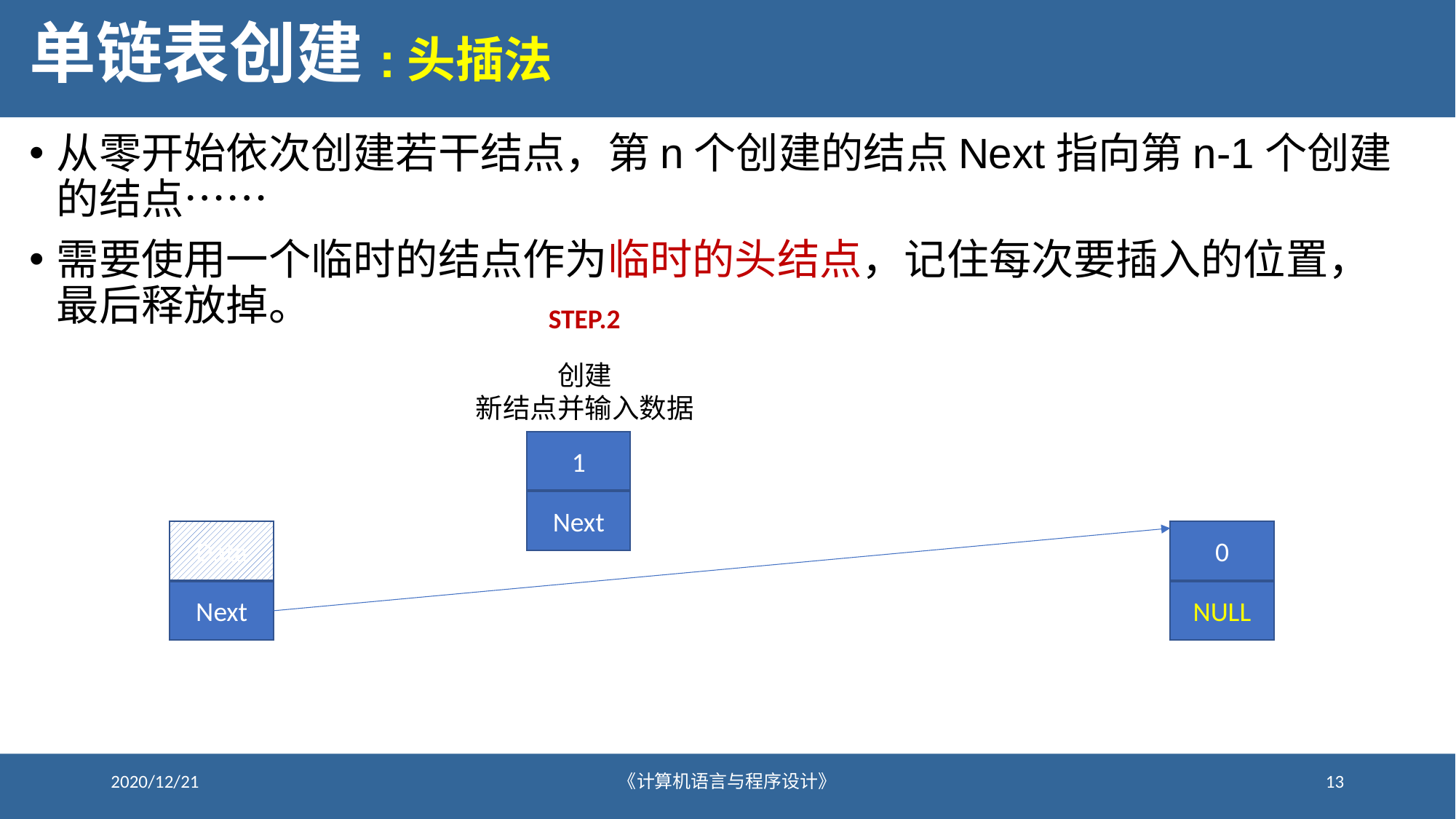

# 单链表创建:头插法
从零开始依次创建若干结点，第n个创建的结点Next指向第n-1个创建的结点……
需要使用一个临时的结点作为临时的头结点，记住每次要插入的位置，最后释放掉。
STEP.2
创建
新结点并输入数据
1
Next
Data
Next
0
NULL
2020/12/21
《计算机语言与程序设计》
13